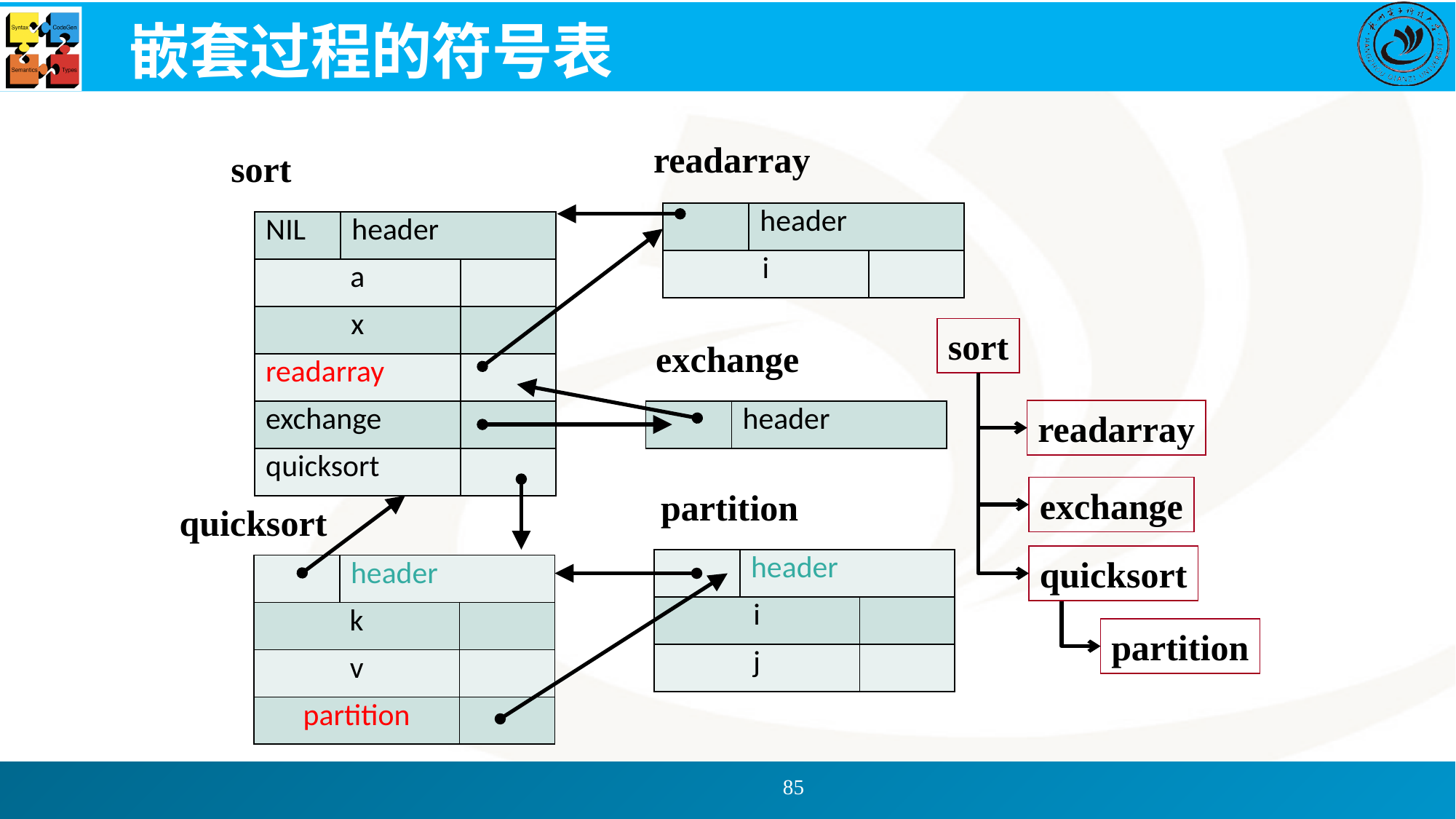

# 嵌套过程的符号表
readarray
sort
|  | header |  |
| --- | --- | --- |
| i |  |  |
| NIL | header |  |
| --- | --- | --- |
| a |  |  |
| x |  |  |
| readarray |  |  |
| exchange |  |  |
| quicksort |  |  |
sort
readarray
exchange
quicksort
partition
exchange
|  | header |
| --- | --- |
partition
quicksort
|  | header |  |
| --- | --- | --- |
| i |  |  |
| j |  |  |
|  | header |  |
| --- | --- | --- |
| k |  |  |
| v |  |  |
| partition |  |  |
85